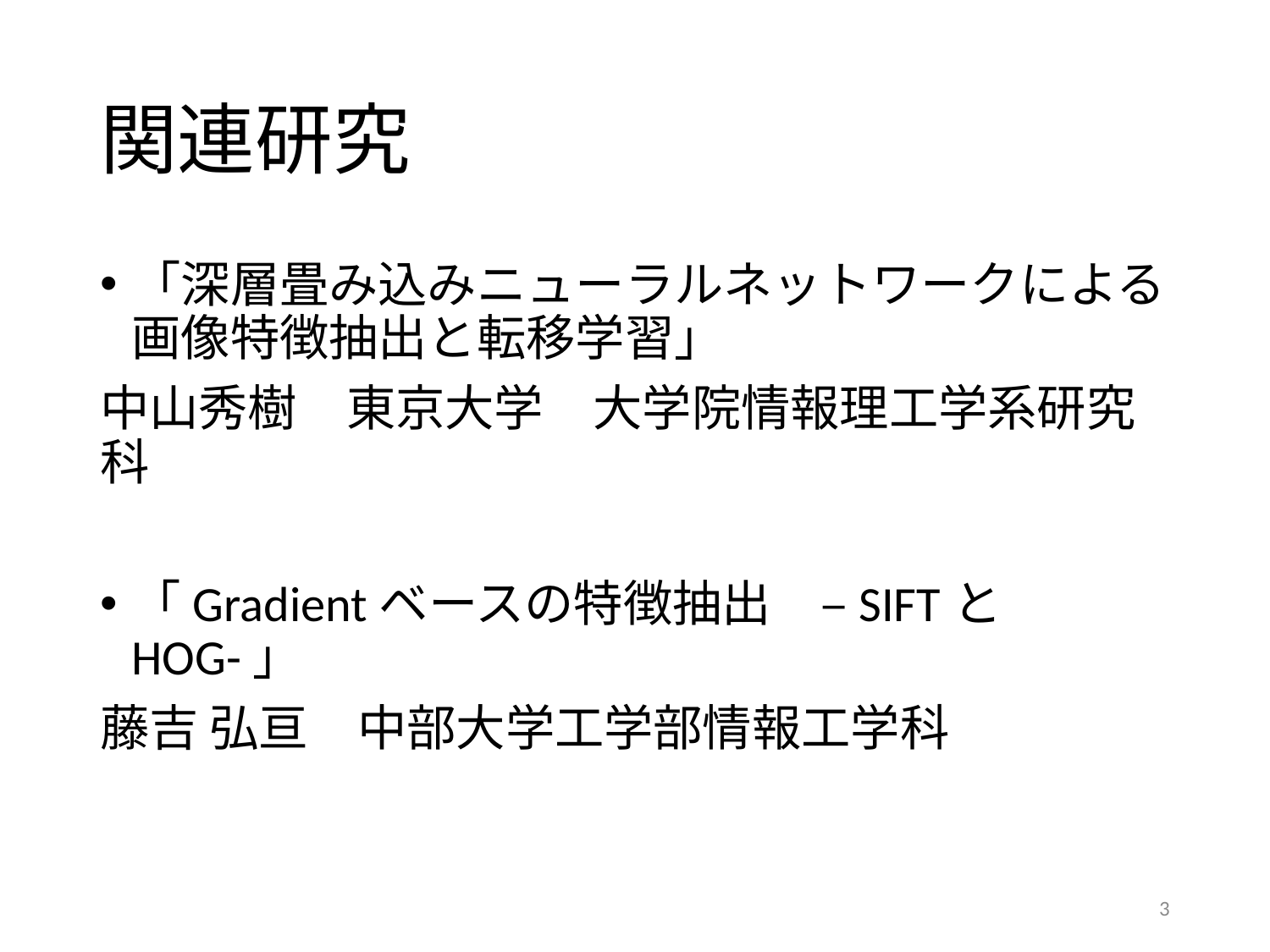

# 関連研究
「深層畳み込みニューラルネットワークによる画像特徴抽出と転移学習」
中山秀樹　東京大学　大学院情報理工学系研究科

「Gradientベースの特徴抽出　–SIFTとHOG-」
藤吉 弘亘　中部大学工学部情報工学科
3